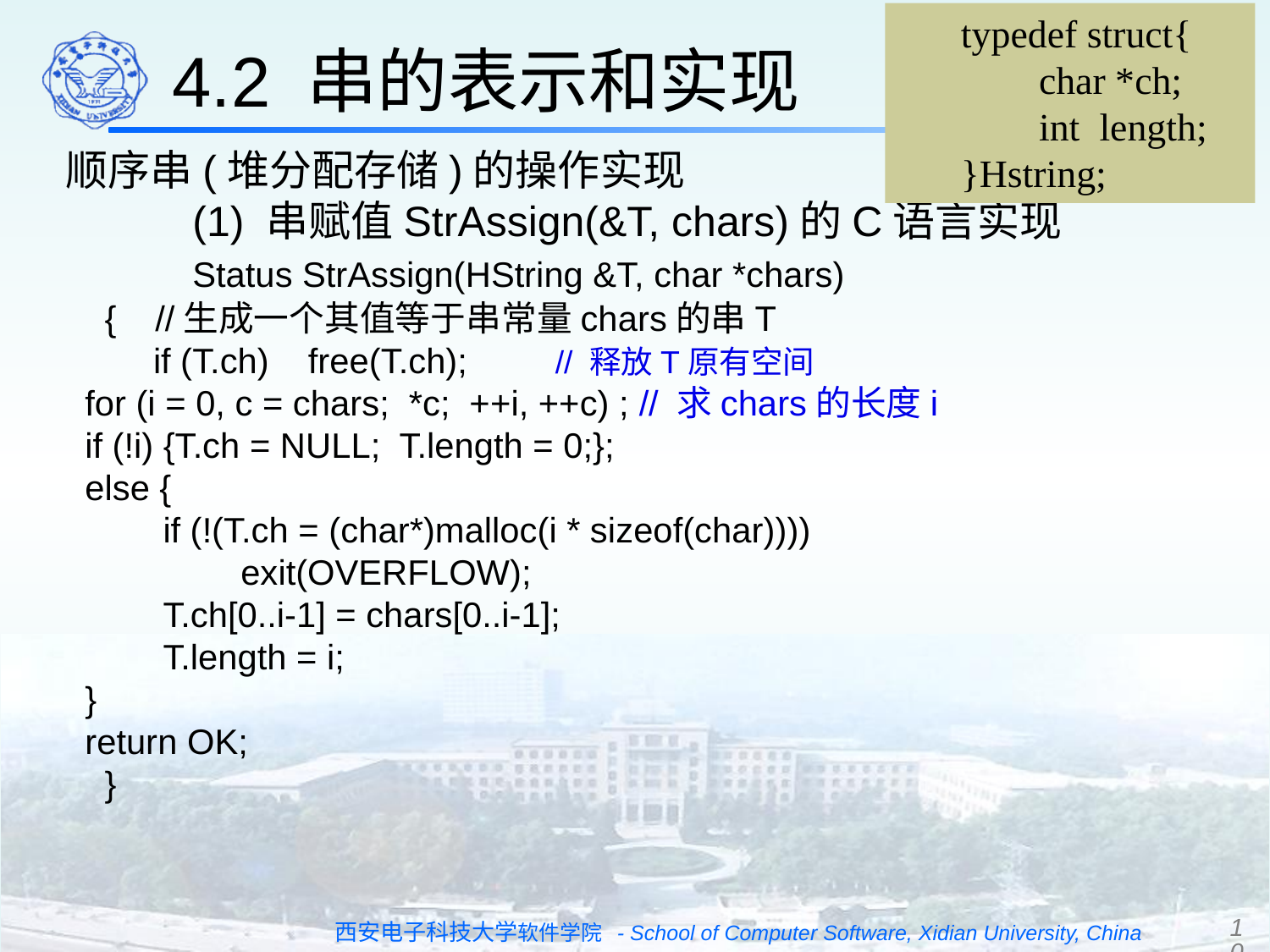

4.2 串的表示和实现
typedef struct{
        char *ch;
        int  length;
}Hstring;
顺序串(堆分配存储)的操作实现
	(1) 串赋值StrAssign(&T, chars)的C语言实现
	Status StrAssign(HString &T, char *chars)
    {    //生成一个其值等于串常量chars的串T
         if (T.ch)    free(T.ch);         // 释放T原有空间
  for (i = 0, c = chars;  *c;  ++i, ++c) ; // 求chars的长度i
  if (!i) {T.ch = NULL;  T.length = 0;};
  else {
          if (!(T.ch = (char*)malloc(i * sizeof(char))))
                  exit(OVERFLOW);
          T.ch[0..i-1] = chars[0..i-1];
          T.length = i;
  }
  return OK;
    }
10